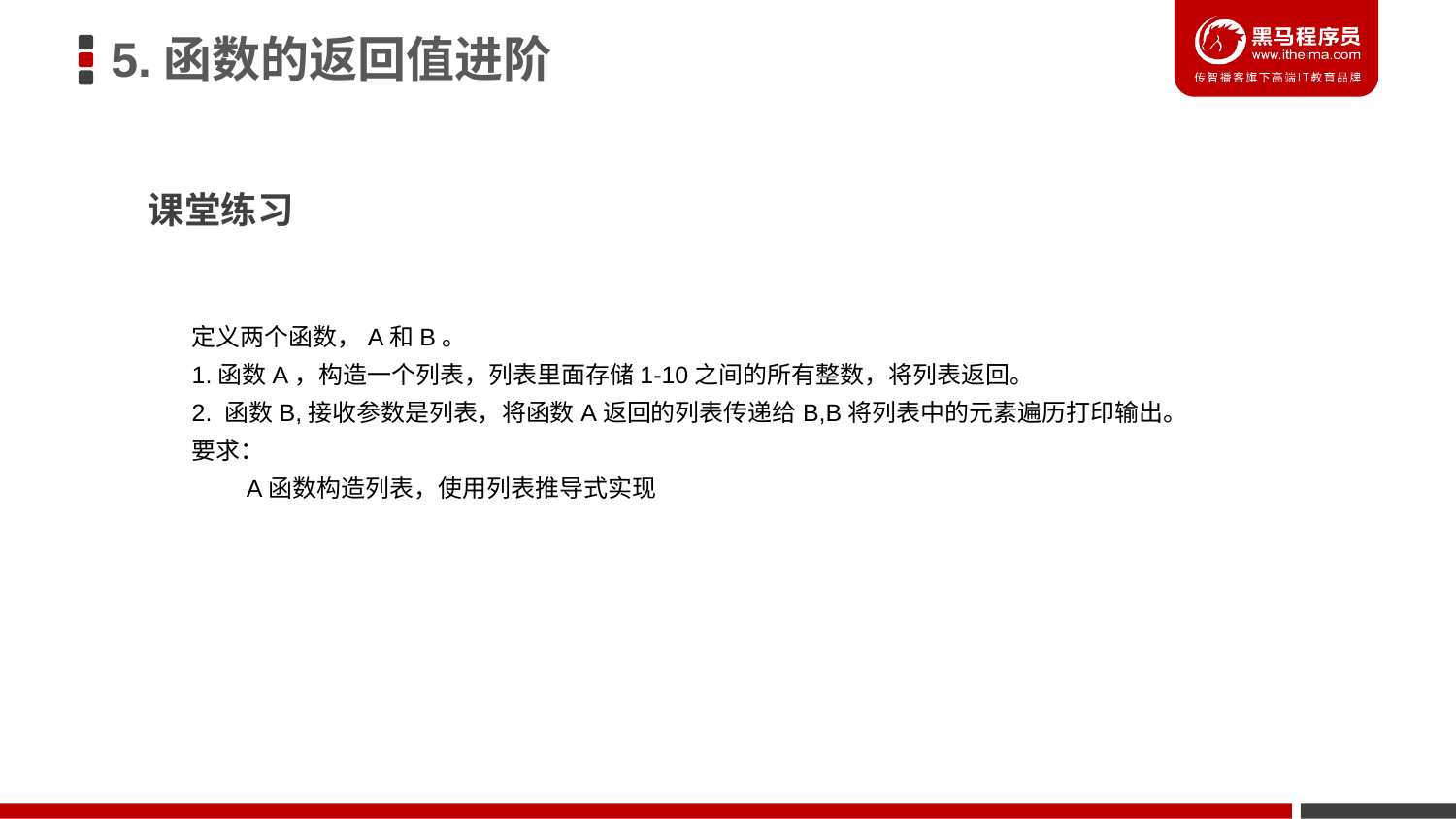

5.函数的返回值进阶
课堂练习
定义两个函数，A和B。
1.函数A，构造一个列表，列表里面存储1-10之间的所有整数，将列表返回。
2. 函数B,接收参数是列表，将函数A返回的列表传递给B,B将列表中的元素遍历打印输出。
要求：
        A函数构造列表，使用列表推导式实现